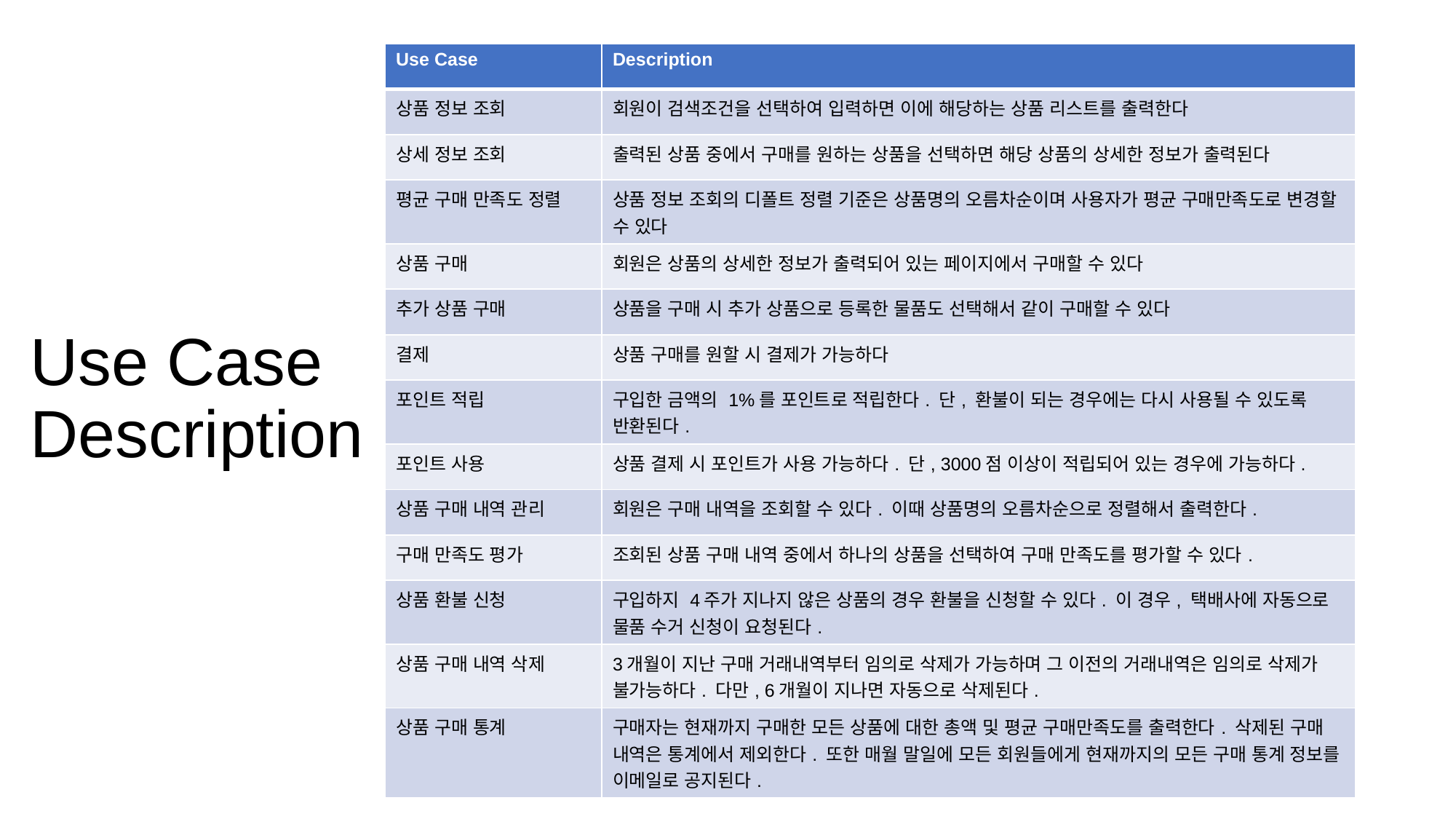

# Use Case Description
| Use Case | Description |
| --- | --- |
| 상품 정보 조회 | 회원이 검색조건을 선택하여 입력하면 이에 해당하는 상품 리스트를 출력한다 |
| 상세 정보 조회 | 출력된 상품 중에서 구매를 원하는 상품을 선택하면 해당 상품의 상세한 정보가 출력된다 |
| 평균 구매 만족도 정렬 | 상품 정보 조회의 디폴트 정렬 기준은 상품명의 오름차순이며 사용자가 평균 구매만족도로 변경할 수 있다 |
| 상품 구매 | 회원은 상품의 상세한 정보가 출력되어 있는 페이지에서 구매할 수 있다 |
| 추가 상품 구매 | 상품을 구매 시 추가 상품으로 등록한 물품도 선택해서 같이 구매할 수 있다 |
| 결제 | 상품 구매를 원할 시 결제가 가능하다 |
| 포인트 적립 | 구입한 금액의 1%를 포인트로 적립한다. 단, 환불이 되는 경우에는 다시 사용될 수 있도록 반환된다. |
| 포인트 사용 | 상품 결제 시 포인트가 사용 가능하다. 단, 3000점 이상이 적립되어 있는 경우에 가능하다. |
| 상품 구매 내역 관리 | 회원은 구매 내역을 조회할 수 있다. 이때 상품명의 오름차순으로 정렬해서 출력한다. |
| 구매 만족도 평가 | 조회된 상품 구매 내역 중에서 하나의 상품을 선택하여 구매 만족도를 평가할 수 있다. |
| 상품 환불 신청 | 구입하지 4주가 지나지 않은 상품의 경우 환불을 신청할 수 있다. 이 경우, 택배사에 자동으로 물품 수거 신청이 요청된다. |
| 상품 구매 내역 삭제 | 3개월이 지난 구매 거래내역부터 임의로 삭제가 가능하며 그 이전의 거래내역은 임의로 삭제가 불가능하다. 다만, 6개월이 지나면 자동으로 삭제된다. |
| 상품 구매 통계 | 구매자는 현재까지 구매한 모든 상품에 대한 총액 및 평균 구매만족도를 출력한다. 삭제된 구매 내역은 통계에서 제외한다. 또한 매월 말일에 모든 회원들에게 현재까지의 모든 구매 통계 정보를 이메일로 공지된다. |